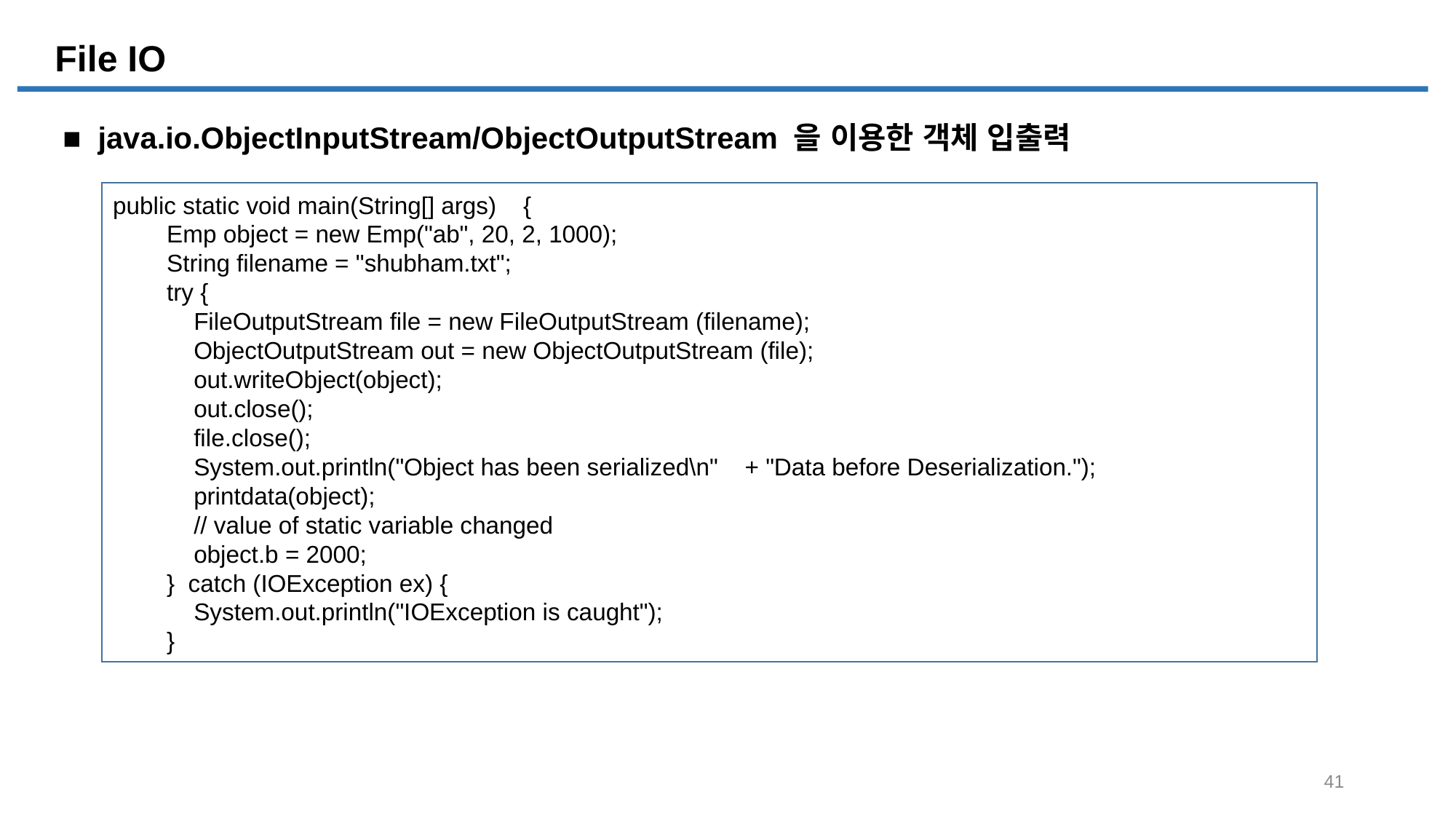

File IO

File IO
■  java.io.ObjectInputStream/ObjectOutputStream 을 이용한 객체 입출력
public static void main(String[] args)    {
        Emp object = new Emp("ab", 20, 2, 1000);
        String filename = "shubham.txt";
        try {
            FileOutputStream file = new FileOutputStream (filename);
            ObjectOutputStream out = new ObjectOutputStream (file);
            out.writeObject(object);
            out.close();
            file.close();
            System.out.println("Object has been serialized\n"    + "Data before Deserialization.");
            printdata(object);
            // value of static variable changed
            object.b = 2000;
        }  catch (IOException ex) {
            System.out.println("IOException is caught");
        }
41